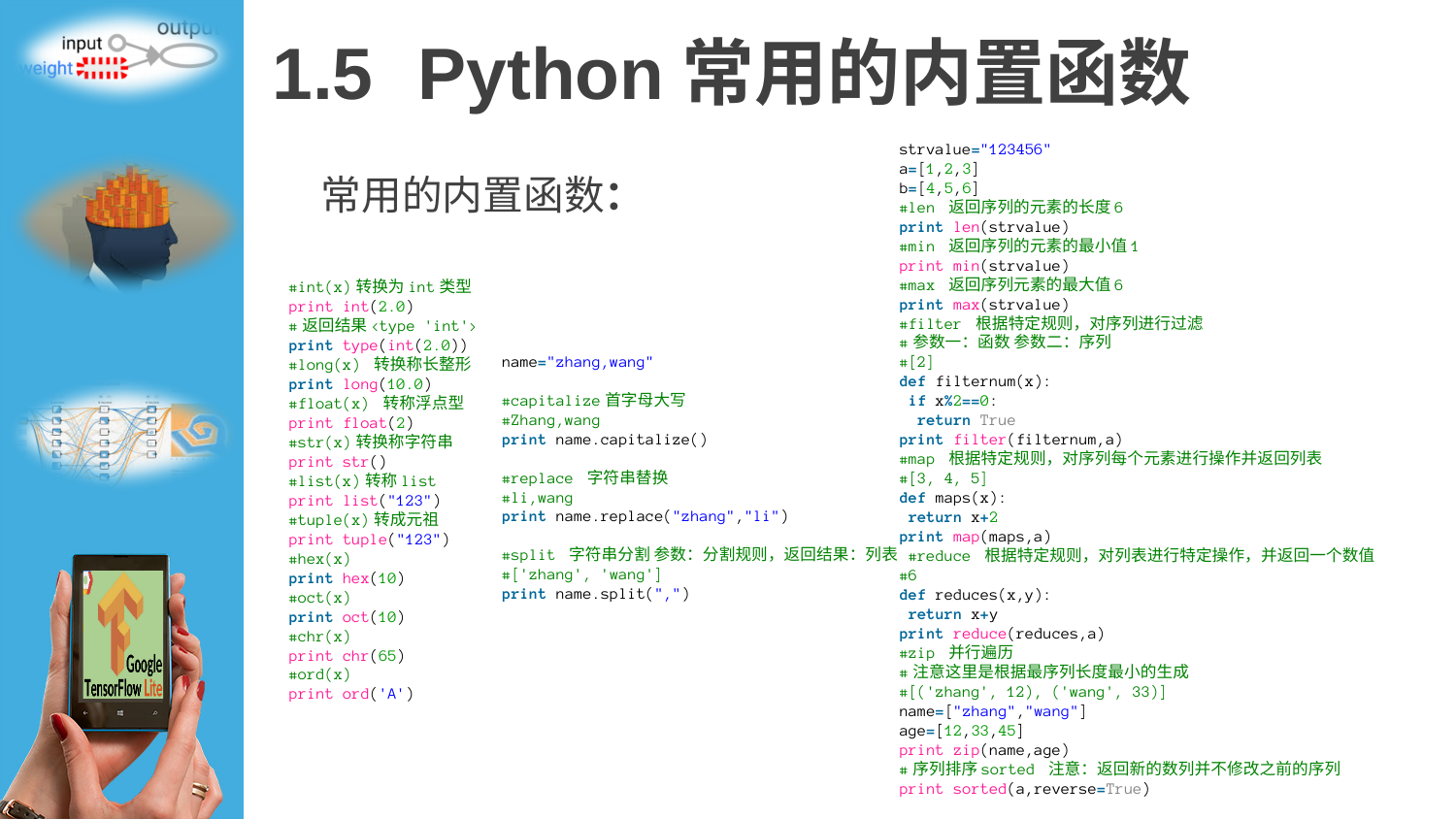

# 1.5 	Python常用的内置函数
strvalue="123456"
a=[1,2,3]
b=[4,5,6]
#len 返回序列的元素的长度6
print len(strvalue)
#min 返回序列的元素的最小值1
print min(strvalue)
#max 返回序列元素的最大值6
print max(strvalue)
#filter 根据特定规则，对序列进行过滤
#参数一：函数 参数二：序列
#[2]
def filternum(x):
 if x%2==0:
  return True
print filter(filternum,a)
#map 根据特定规则，对序列每个元素进行操作并返回列表
#[3, 4, 5]
def maps(x):
 return x+2
print map(maps,a)
 #reduce 根据特定规则，对列表进行特定操作，并返回一个数值
#6
def reduces(x,y):
 return x+y
print reduce(reduces,a)
#zip 并行遍历
#注意这里是根据最序列长度最小的生成
#[('zhang', 12), ('wang', 33)]
name=["zhang","wang"]
age=[12,33,45]
print zip(name,age)
#序列排序sorted 注意：返回新的数列并不修改之前的序列
print sorted(a,reverse=True)
常用的内置函数：
#int(x)转换为int类型
print int(2.0)
#返回结果<type 'int'>
print type(int(2.0))
#long(x) 转换称长整形
print long(10.0)
#float(x) 转称浮点型
print float(2)
#str(x)转换称字符串
print str()
#list(x)转称list
print list("123")
#tuple(x)转成元祖
print tuple("123")
#hex(x)
print hex(10)
#oct(x)
print oct(10)
#chr(x)
print chr(65)
#ord(x)
print ord('A')
name="zhang,wang"

#capitalize首字母大写
#Zhang,wang
print name.capitalize()

#replace 字符串替换
#li,wang
print name.replace("zhang","li")

#split 字符串分割 参数：分割规则，返回结果：列表
#['zhang', 'wang']
print name.split(",")